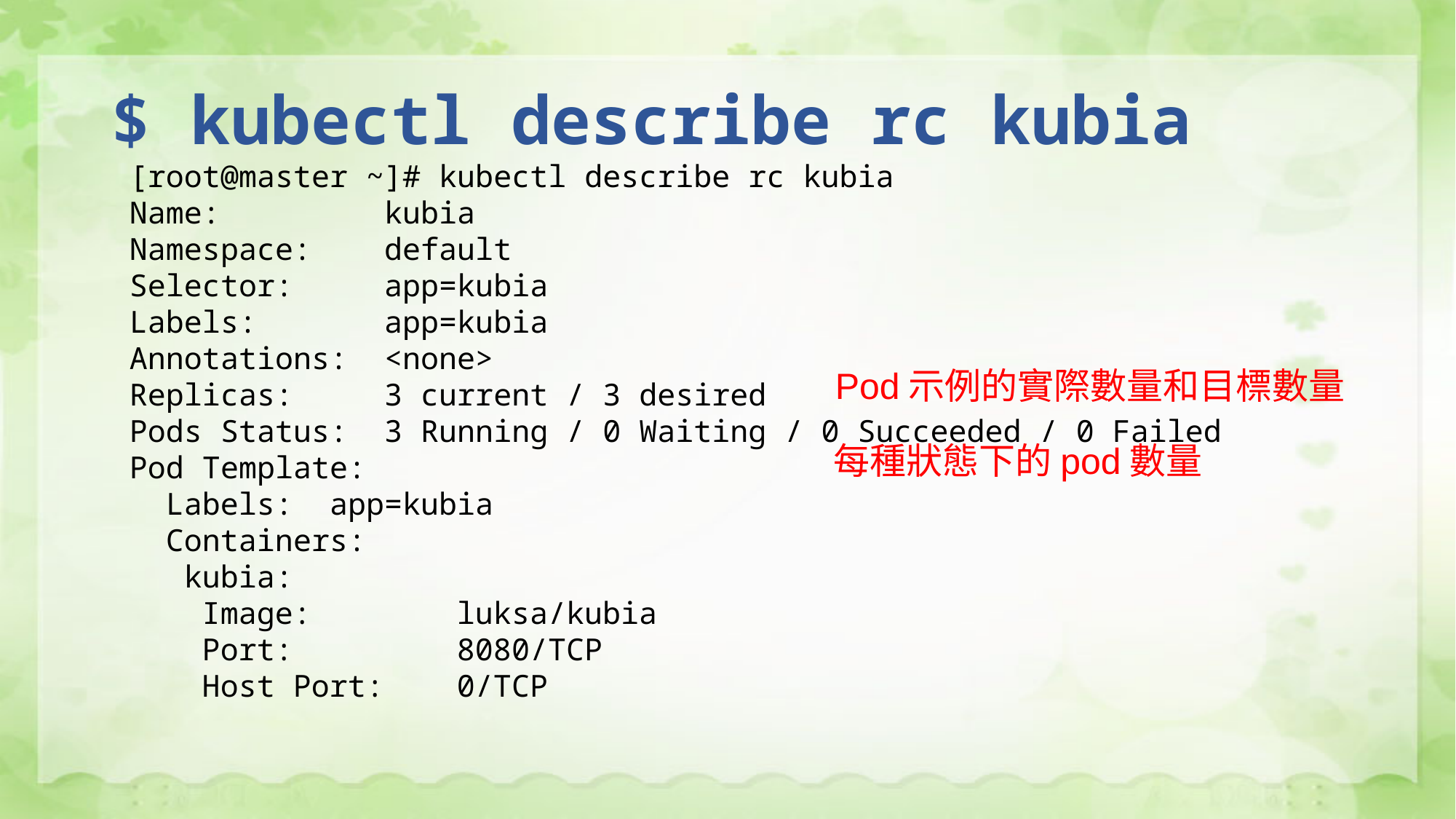

# $ kubectl describe rc kubia
[root@master ~]# kubectl describe rc kubia
Name:         kubia
Namespace:    default
Selector:     app=kubia
Labels:       app=kubia
Annotations:  <none>
Replicas:     3 current / 3 desired
Pods Status:  3 Running / 0 Waiting / 0 Succeeded / 0 Failed
Pod Template:
  Labels:  app=kubia
  Containers:
   kubia:
    Image:        luksa/kubia
    Port:         8080/TCP
    Host Port:    0/TCP
Pod示例的實際數量和目標數量
每種狀態下的pod數量